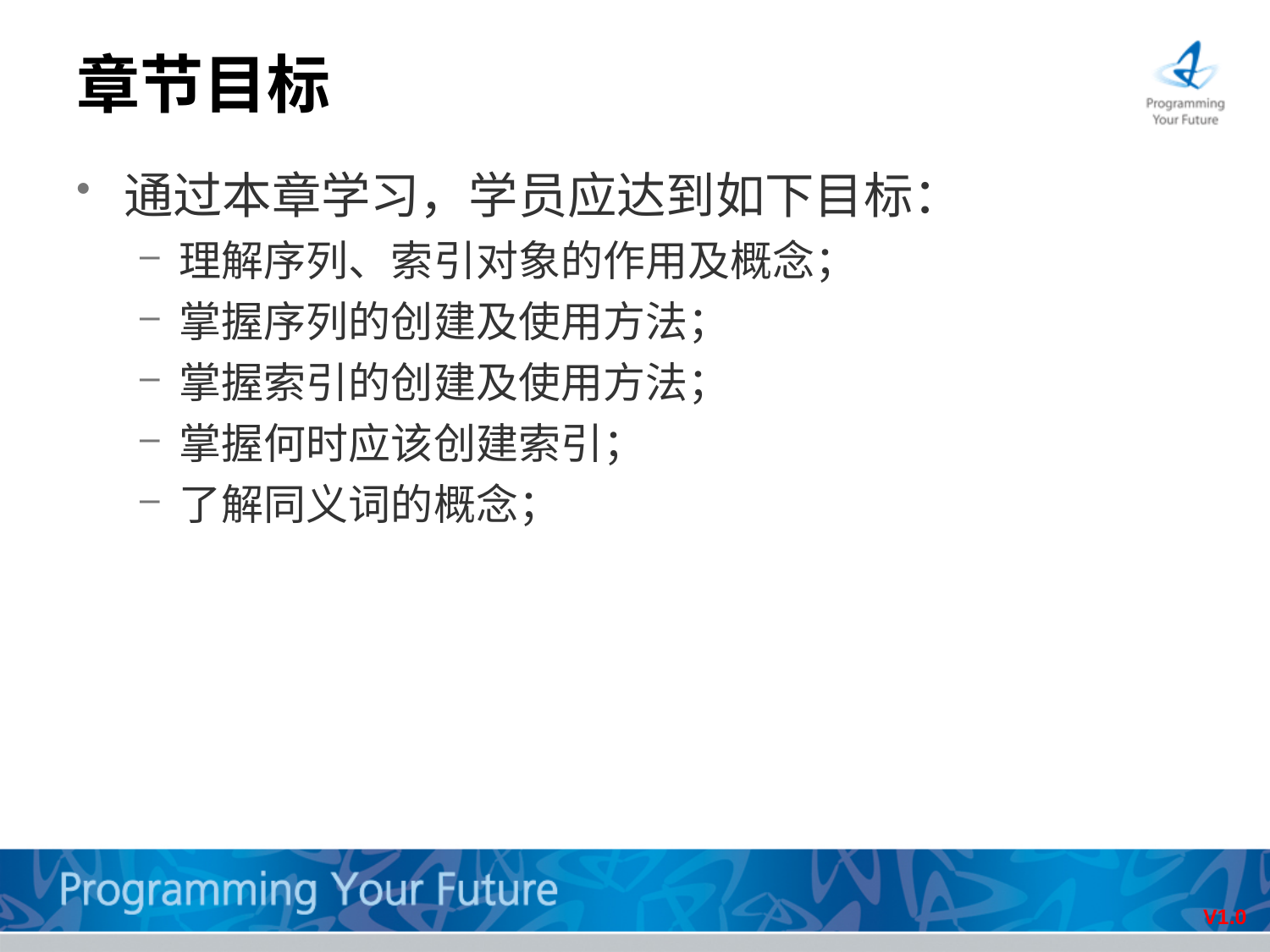

# 章节目标
通过本章学习，学员应达到如下目标：
理解序列、索引对象的作用及概念；
掌握序列的创建及使用方法；
掌握索引的创建及使用方法；
掌握何时应该创建索引；
了解同义词的概念；